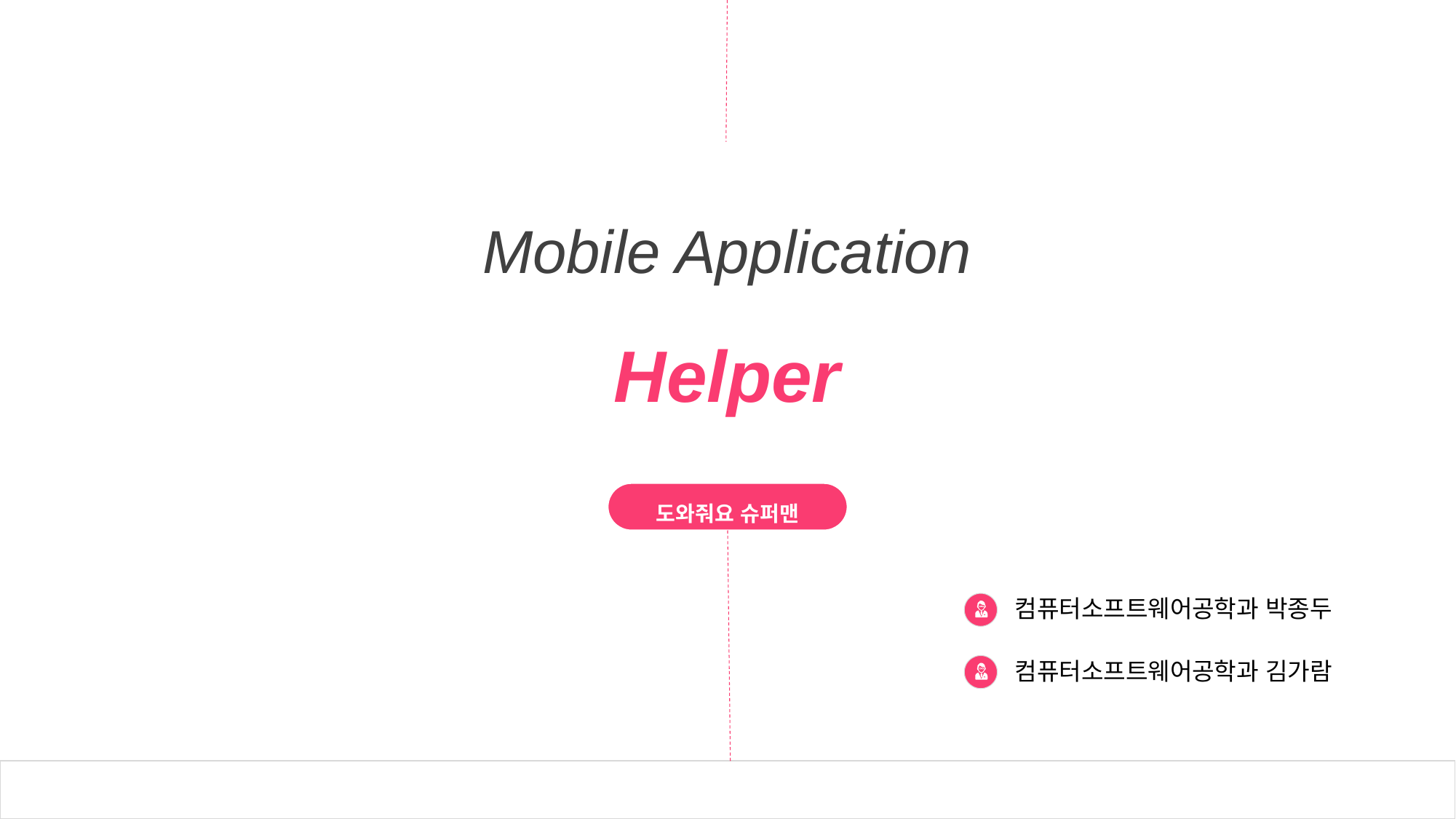

Mobile Application
Helper
도와줘요 슈퍼맨
컴퓨터소프트웨어공학과 박종두

컴퓨터소프트웨어공학과 김가람